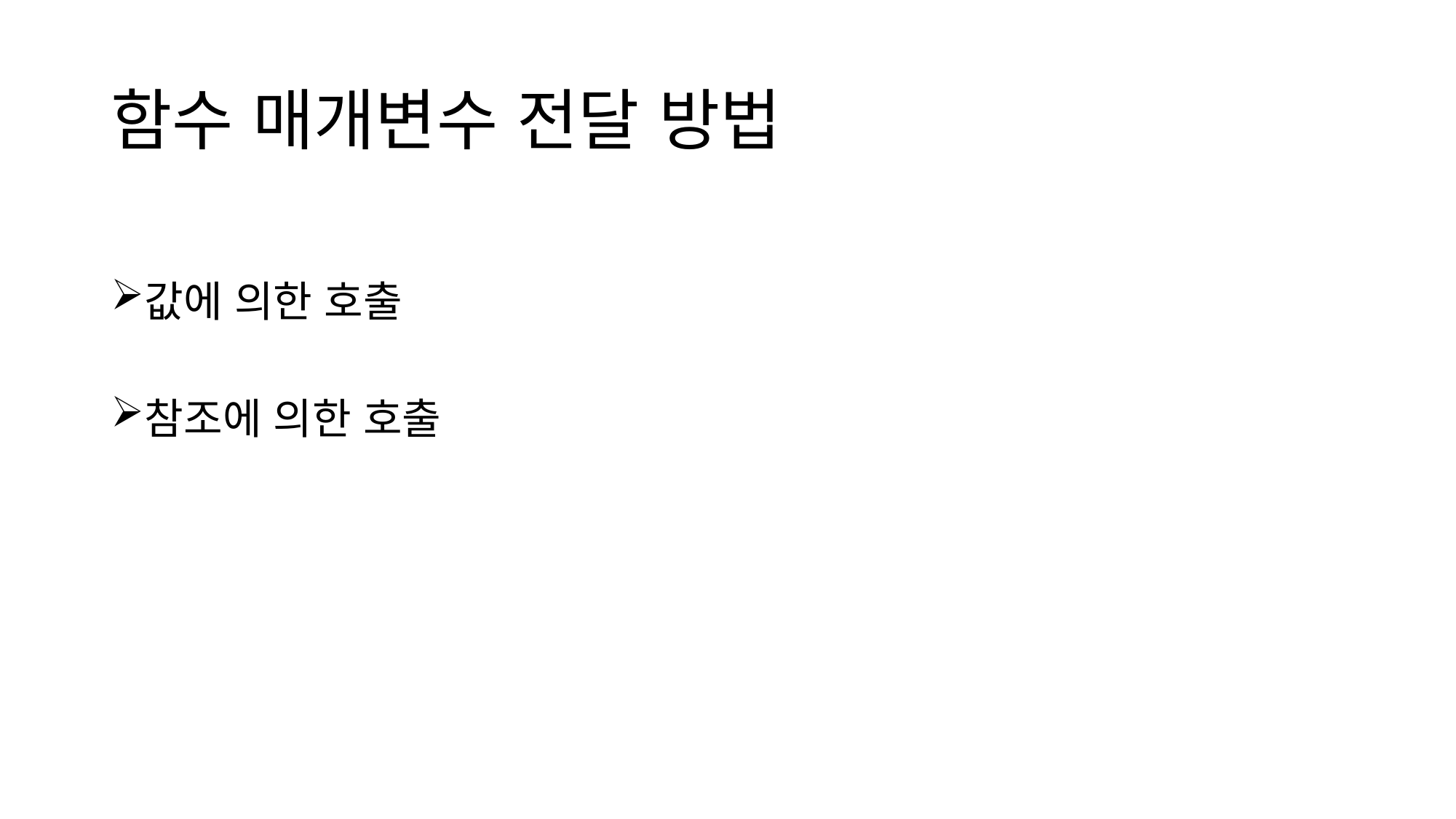

# 함수 매개변수 전달 방법
값에 의한 호출
참조에 의한 호출